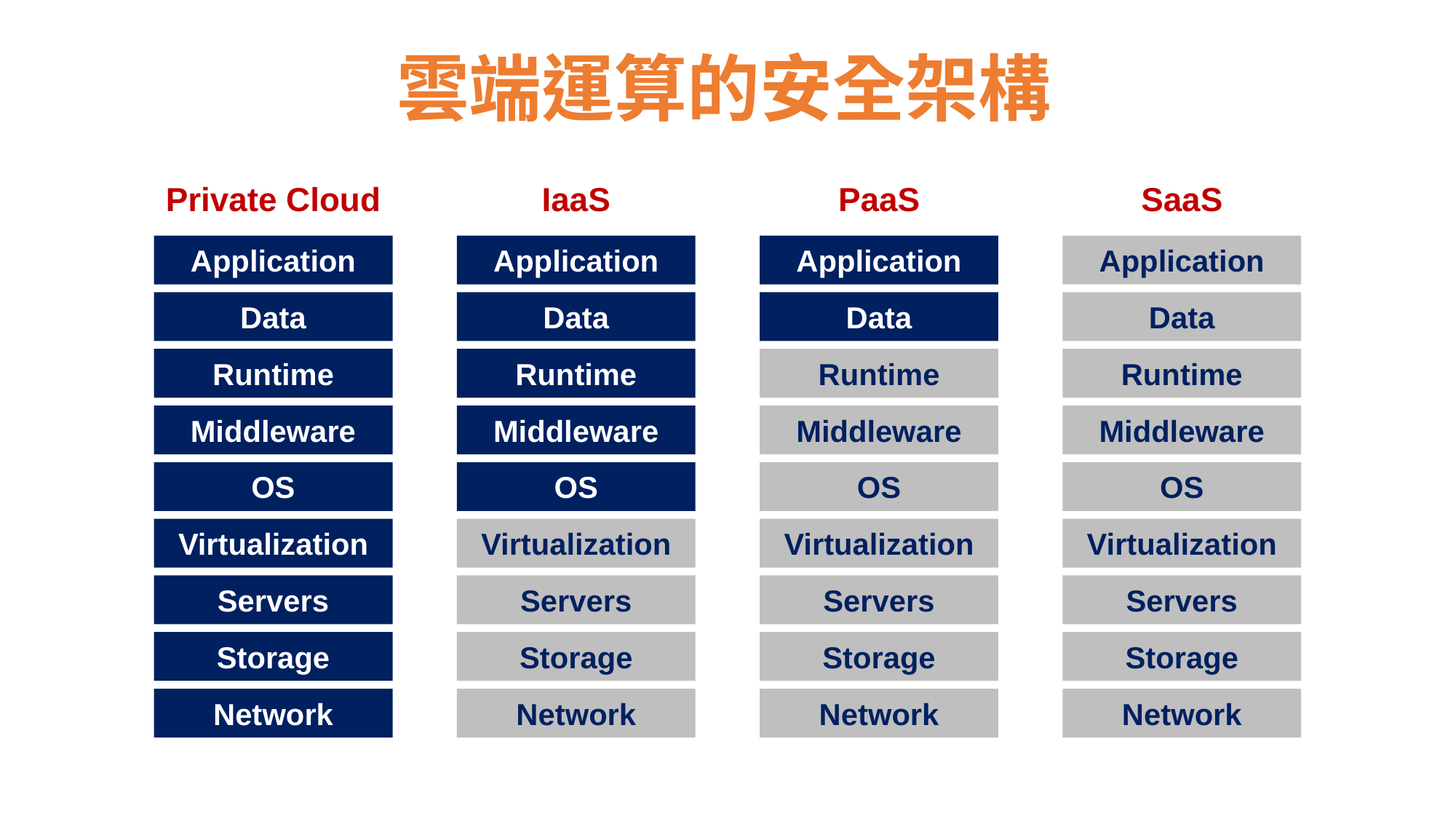

雲端運算的安全架構
Private Cloud
Application
Data
Runtime
Middleware
OS
Virtualization
Servers
Storage
Network
IaaS
Application
Data
Runtime
Middleware
OS
Virtualization
Servers
Storage
Network
PaaS
Application
Data
Runtime
Middleware
OS
Virtualization
Servers
Storage
Network
SaaS
Application
Data
Runtime
Middleware
OS
Virtualization
Servers
Storage
Network